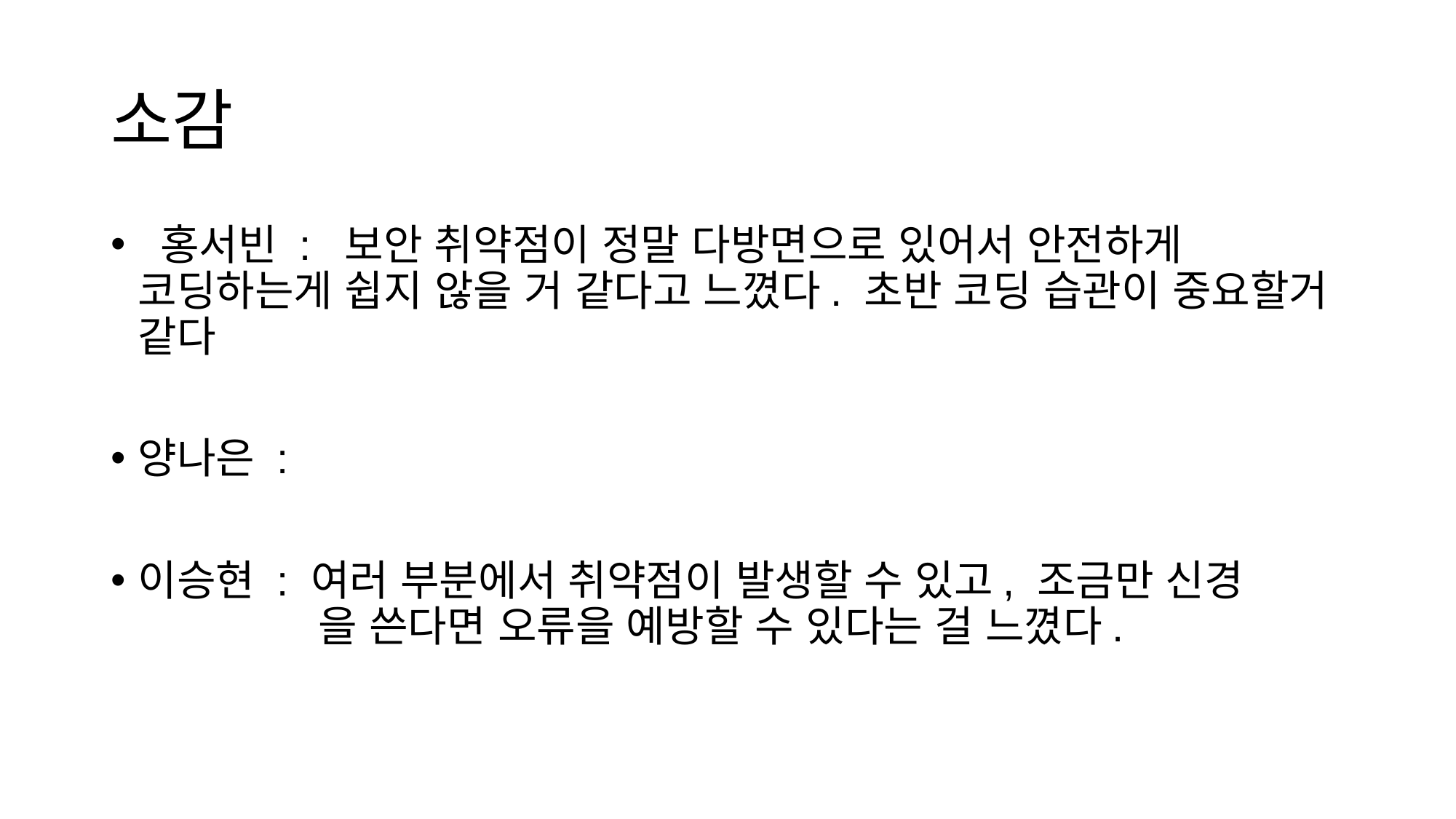

# 소감
 홍서빈 :  보안 취약점이 정말 다방면으로 있어서 안전하게   코딩하는게 쉽지 않을 거 같다고 느꼈다. 초반 코딩 습관이 중요할거 같다

양나은 :

이승현 : 여러 부분에서 취약점이 발생할 수 있고, 조금만 신경		      을 쓴다면 오류을 예방할 수 있다는 걸 느꼈다.